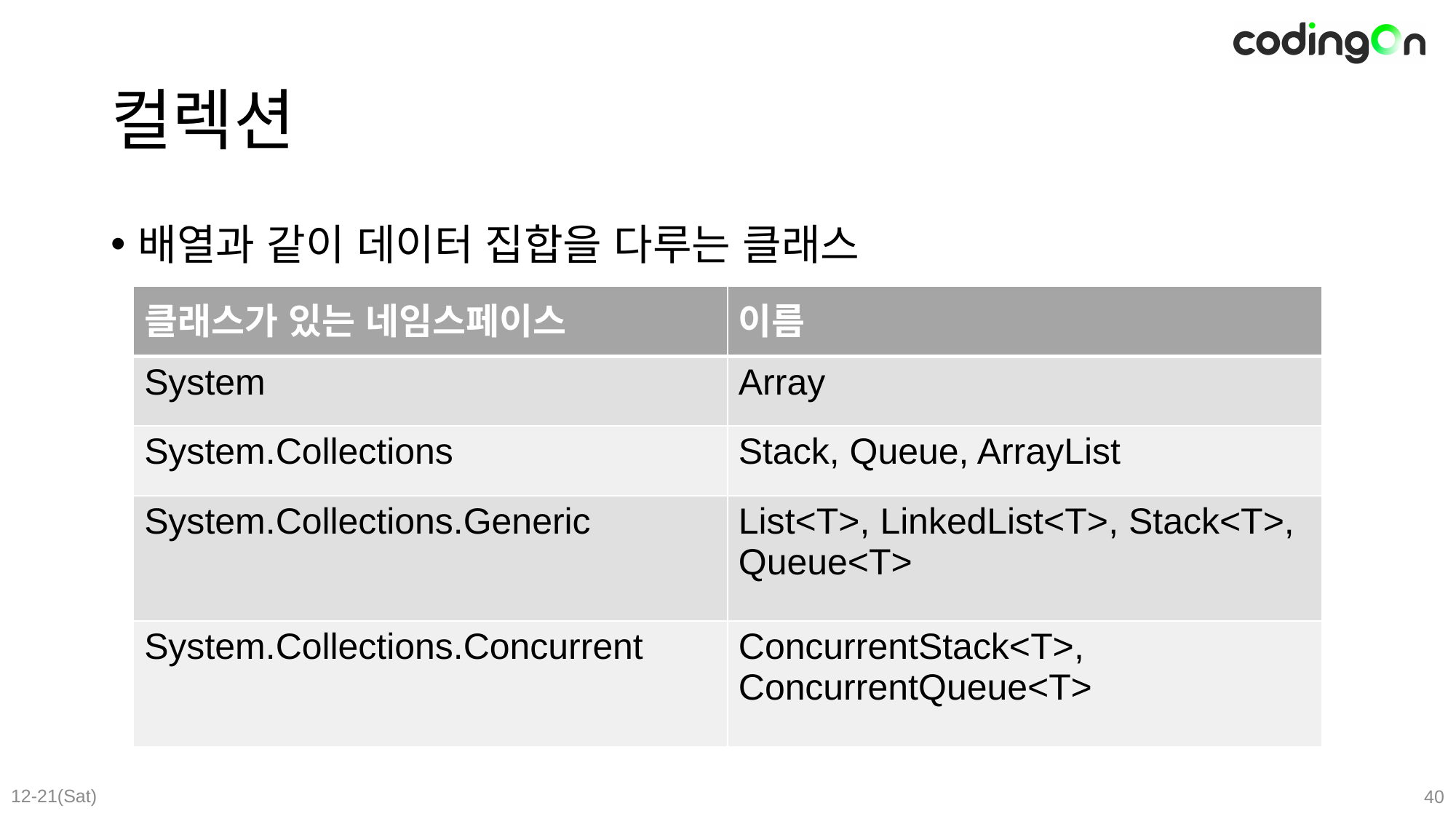

# 컬렉션
배열과 같이 데이터 집합을 다루는 클래스

| 클래스가 있는 네임스페이스 | 이름 |
| --- | --- |
| System | Array |
| System.Collections | Stack, Queue, ArrayList |
| System.Collections.Generic | List<T>, LinkedList<T>, Stack<T>, Queue<T> |
| System.Collections.Concurrent | ConcurrentStack<T>, ConcurrentQueue<T> |
12-21(Sat)
40